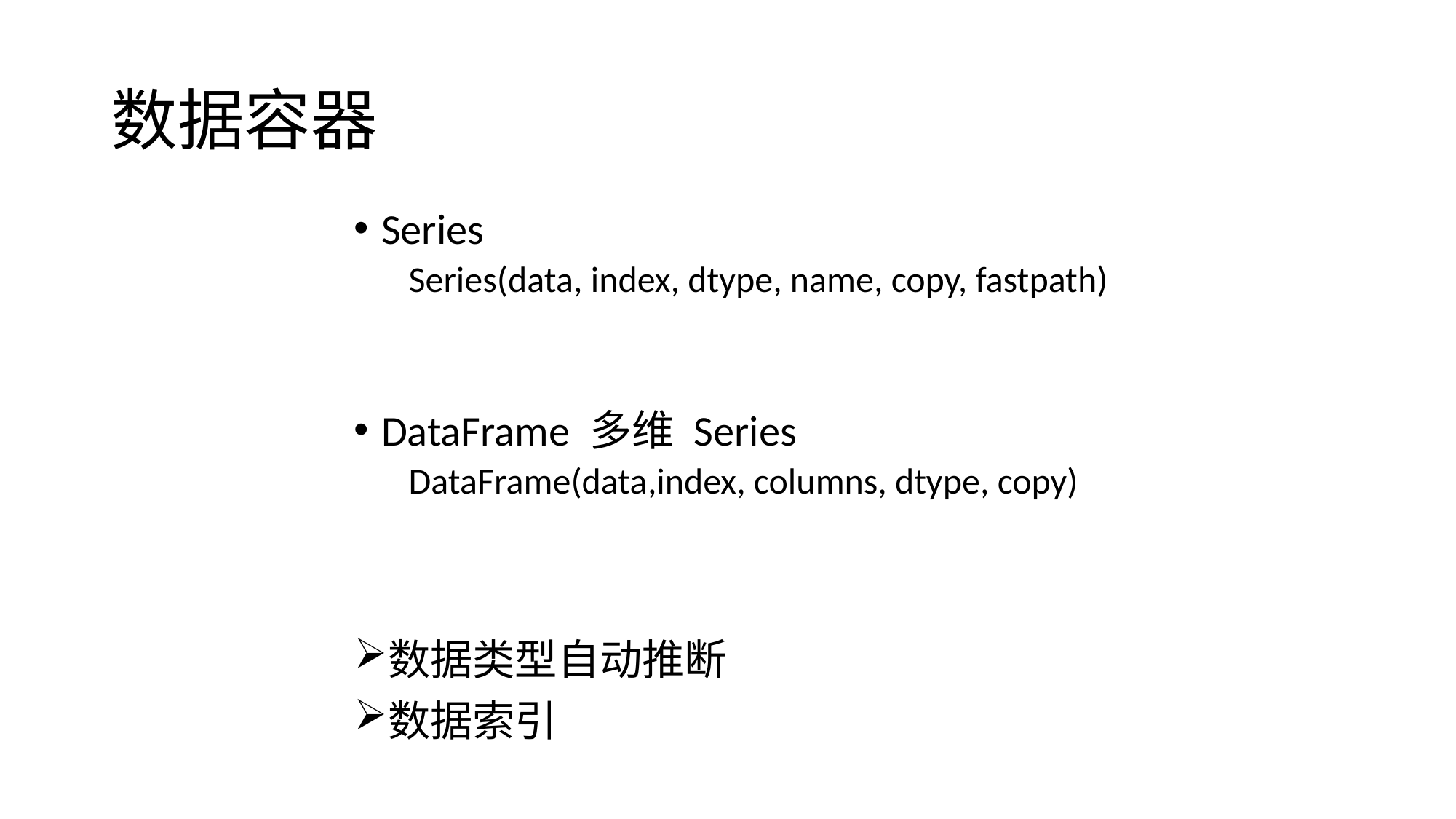

# 数据容器
Series
Series(data, index, dtype, name, copy, fastpath)

DataFrame 多维 Series
DataFrame(data,index, columns, dtype, copy)

数据类型自动推断
数据索引